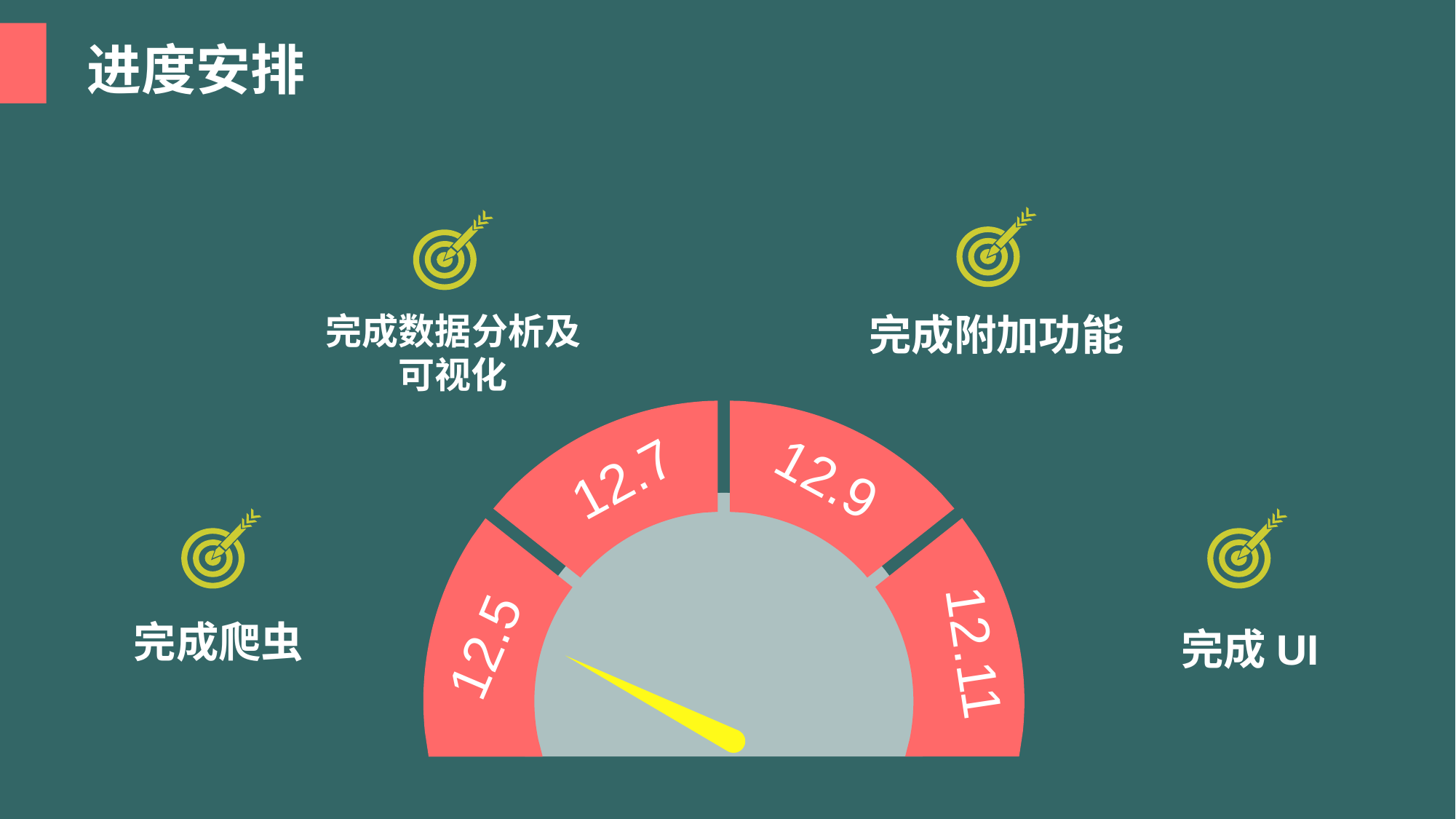

进度安排

完成数据分析及可视化
完成附加功能

12.7

12.9

12.11

12.5

完成爬虫
完成UI